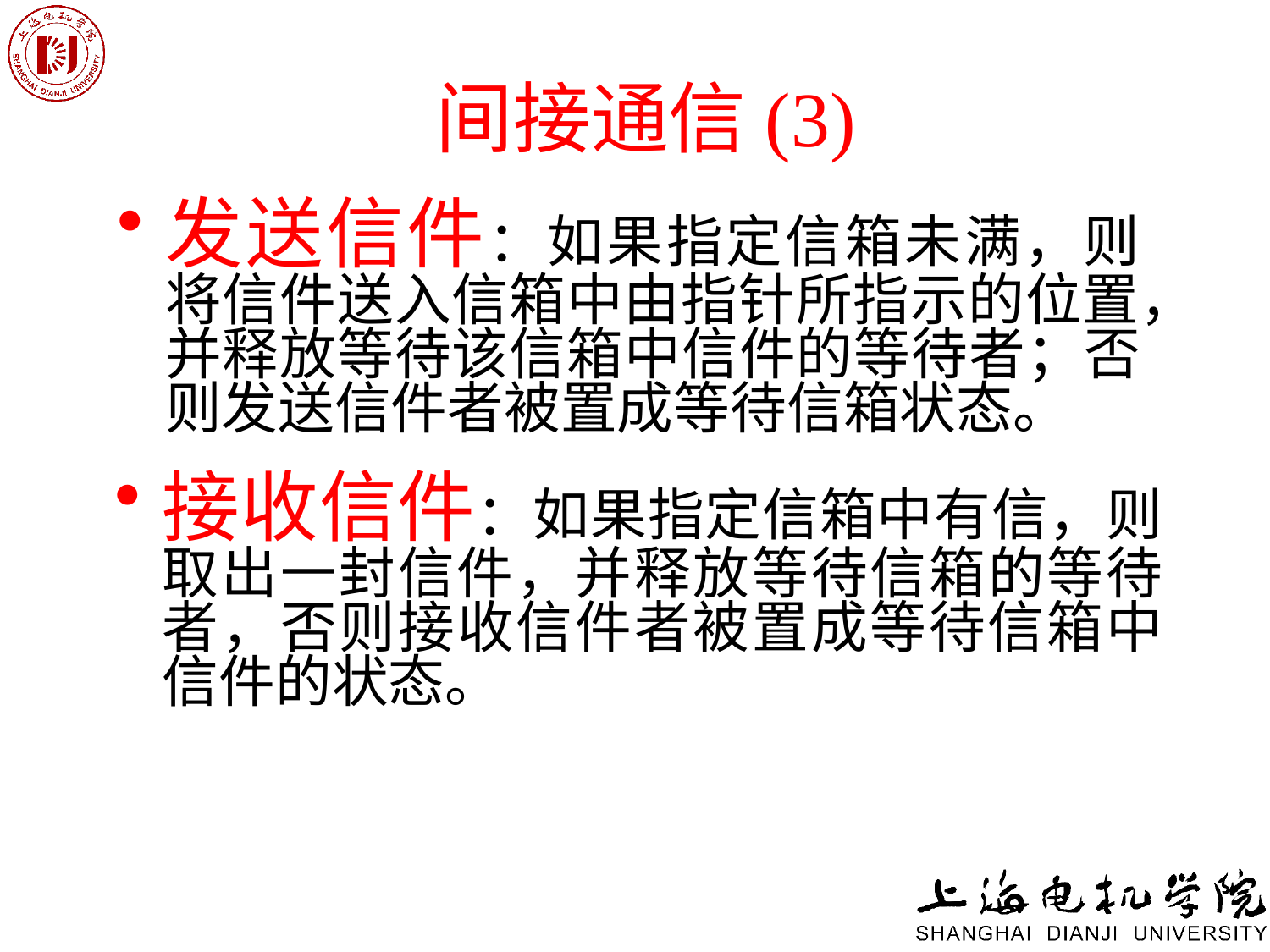

# 间接通信(3)
发送信件：如果指定信箱未满，则将信件送入信箱中由指针所指示的位置，并释放等待该信箱中信件的等待者；否则发送信件者被置成等待信箱状态。
接收信件：如果指定信箱中有信，则取出一封信件，并释放等待信箱的等待者，否则接收信件者被置成等待信箱中信件的状态。